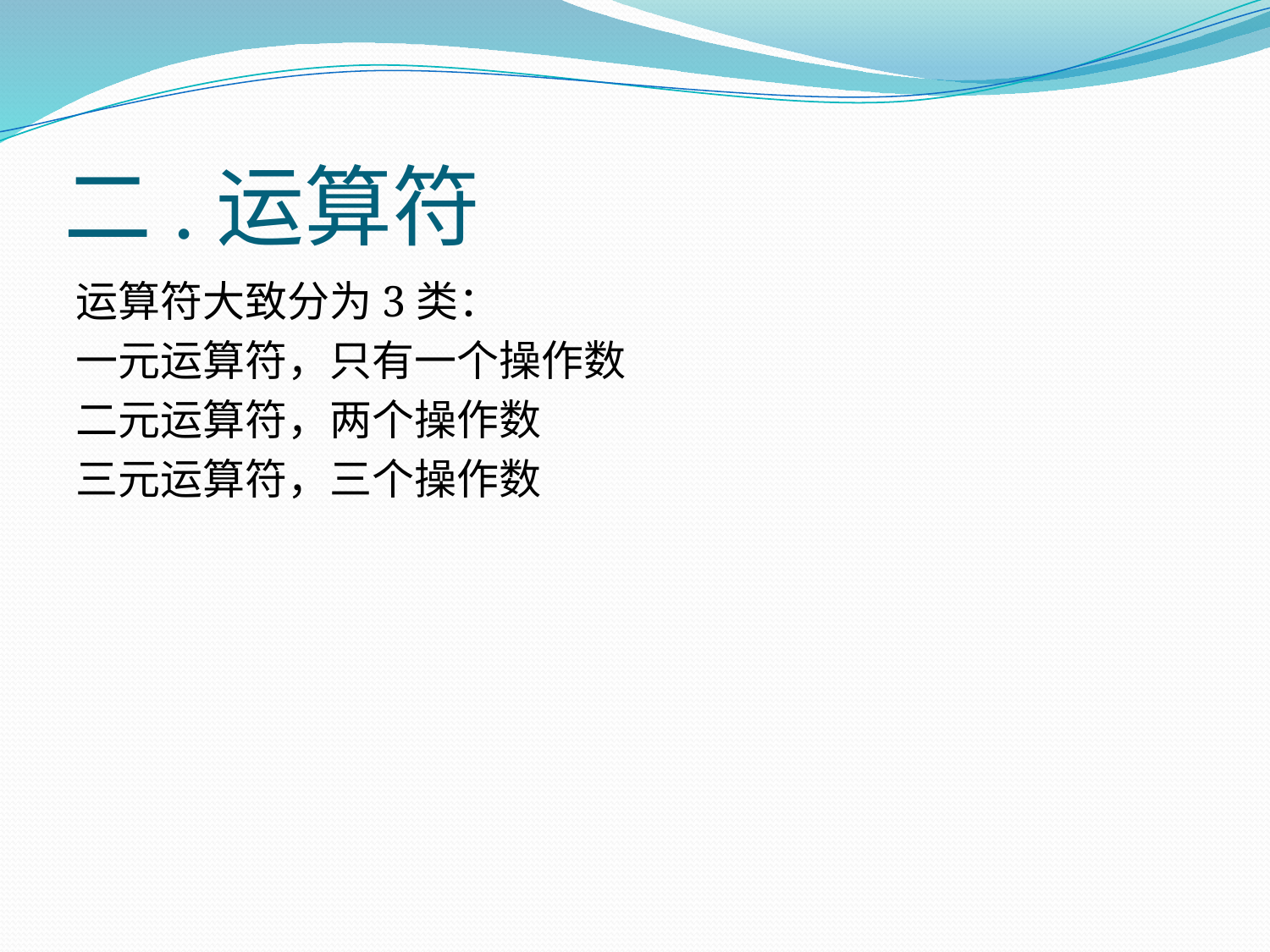

# 二.运算符
运算符大致分为3类：
一元运算符，只有一个操作数
二元运算符，两个操作数
三元运算符，三个操作数